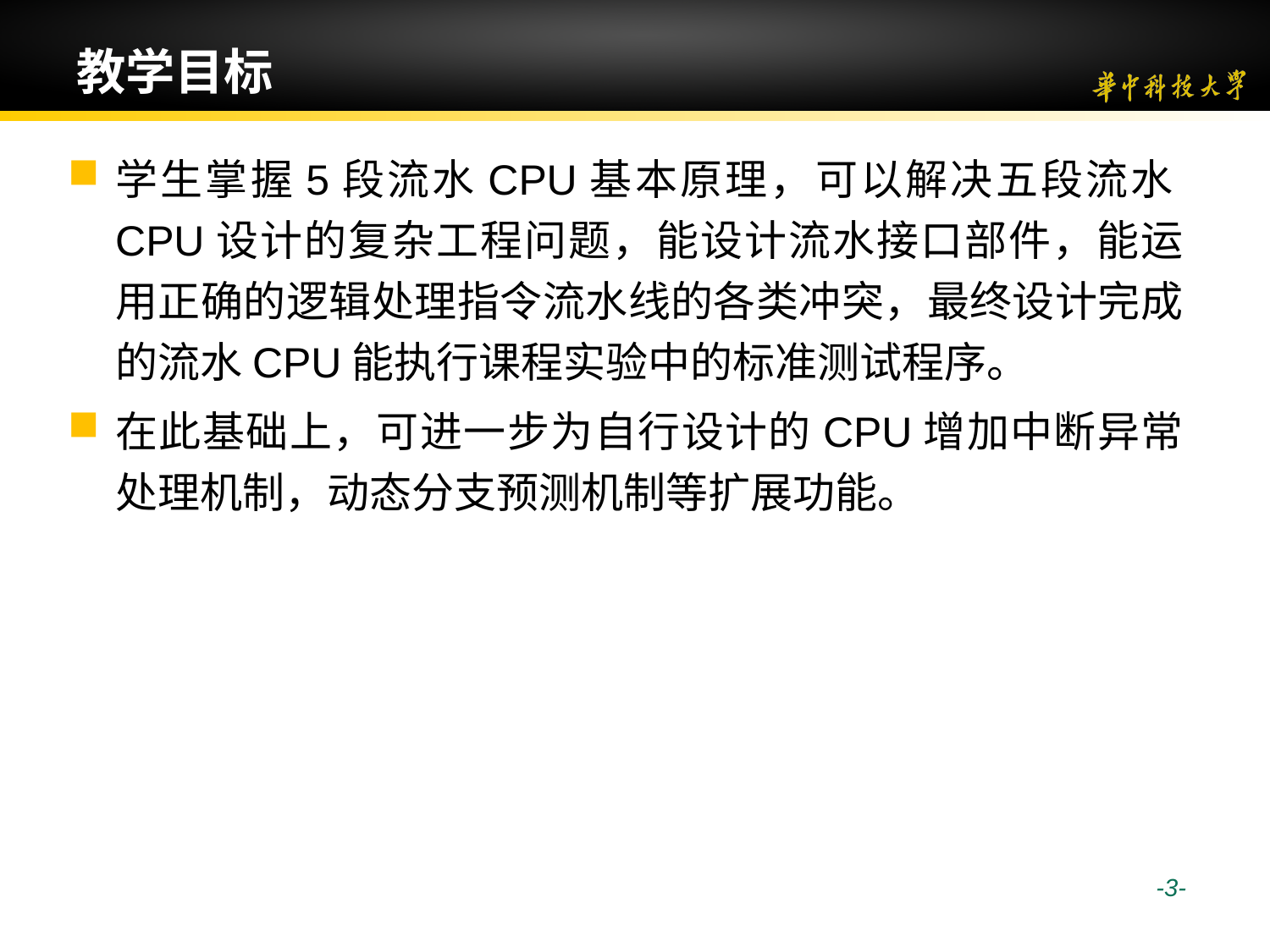

# 教学目标
学生掌握5段流水CPU基本原理，可以解决五段流水CPU设计的复杂工程问题，能设计流水接口部件，能运用正确的逻辑处理指令流水线的各类冲突，最终设计完成的流水CPU能执行课程实验中的标准测试程序。
在此基础上，可进一步为自行设计的CPU增加中断异常处理机制，动态分支预测机制等扩展功能。
 -3-